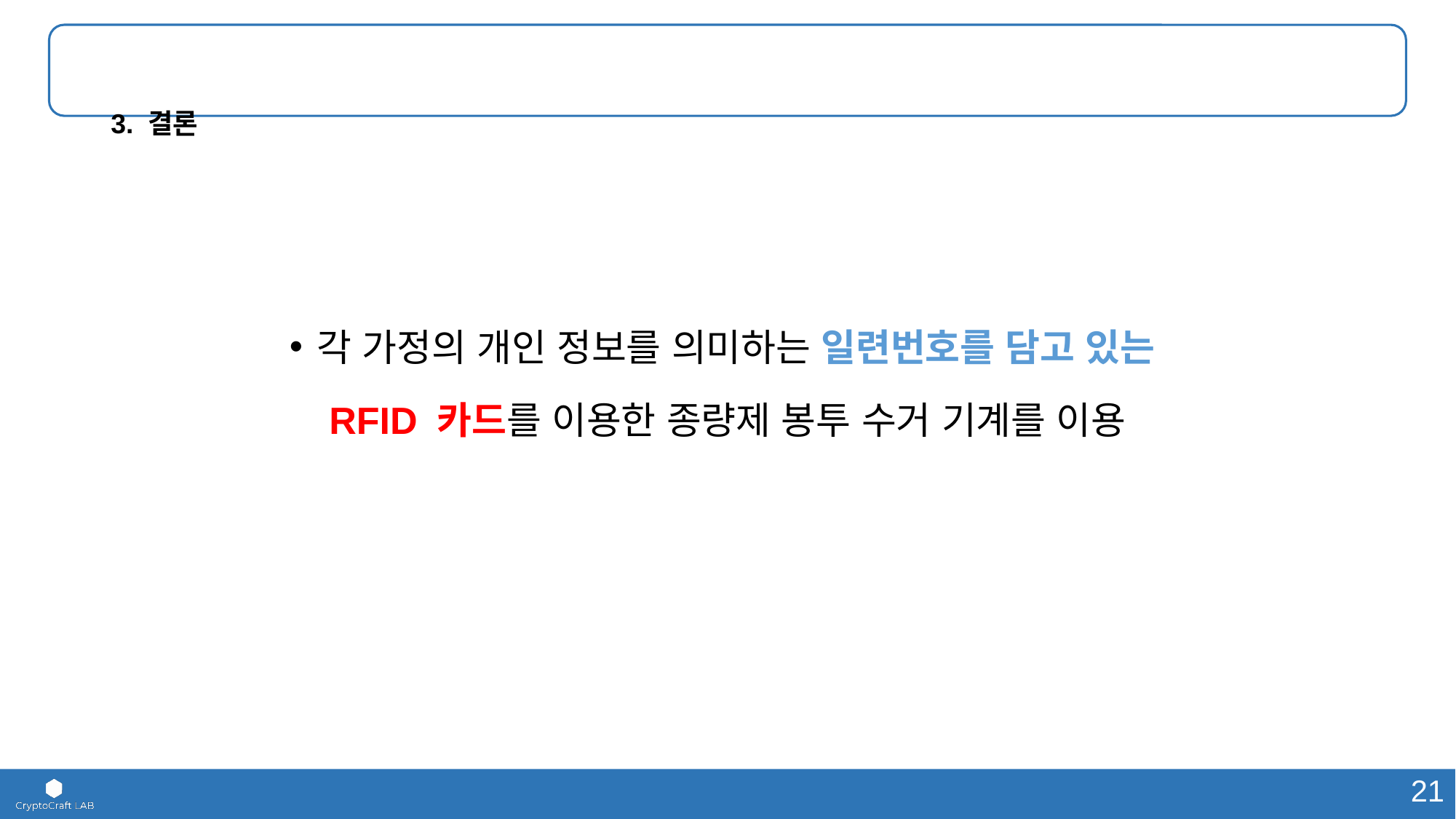

# 3. 결론

각 가정의 개인 정보를 의미하는 일련번호를 담고 있는
RFID 카드를 이용한 종량제 봉투 수거 기계를 이용